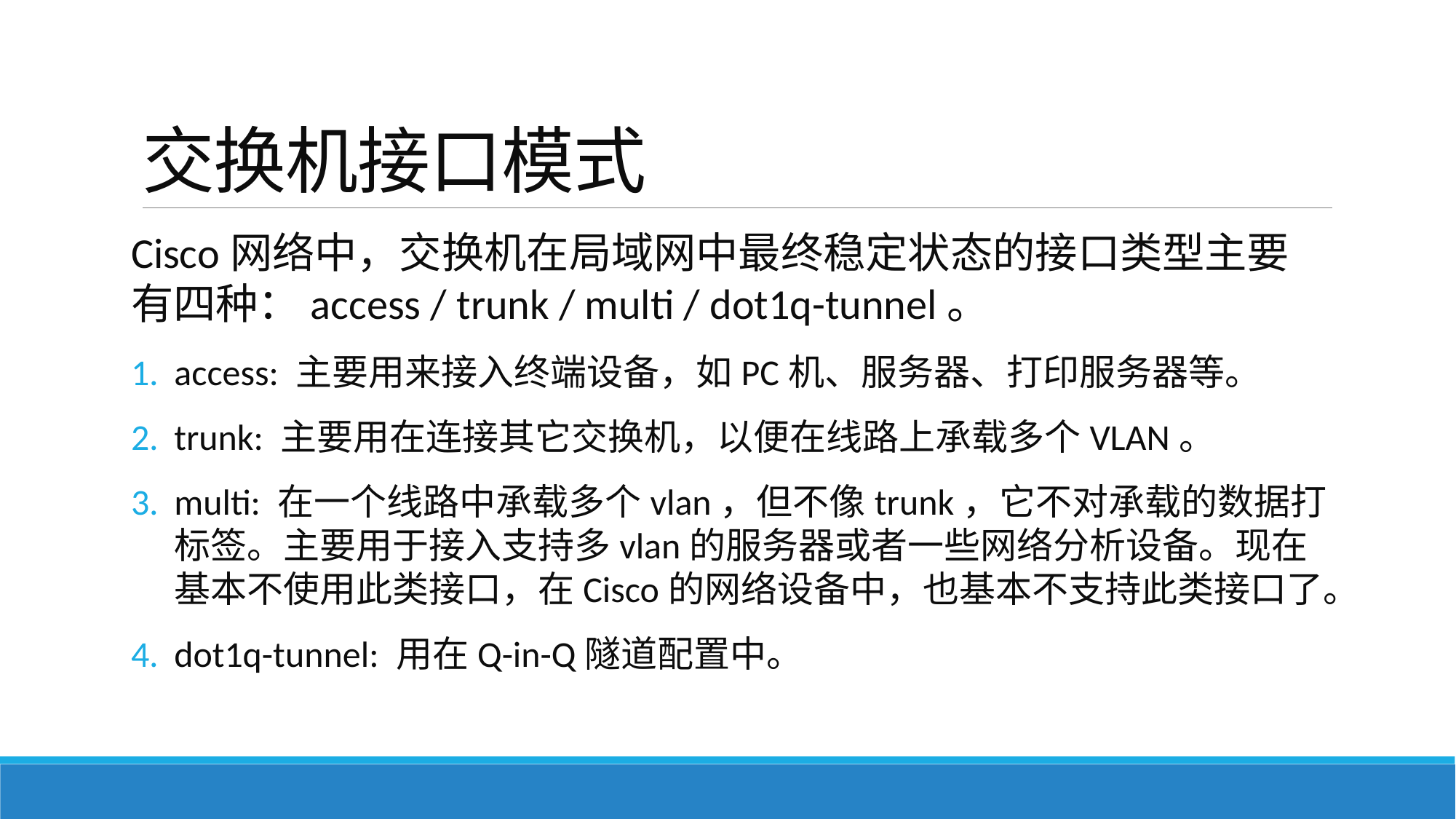

# 交换机接口模式
Cisco网络中，交换机在局域网中最终稳定状态的接口类型主要有四种：access / trunk / multi / dot1q-tunnel。
access: 主要用来接入终端设备，如PC机、服务器、打印服务器等。
trunk: 主要用在连接其它交换机，以便在线路上承载多个VLAN。
multi: 在一个线路中承载多个vlan，但不像trunk，它不对承载的数据打标签。主要用于接入支持多vlan的服务器或者一些网络分析设备。现在基本不使用此类接口，在Cisco的网络设备中，也基本不支持此类接口了。
dot1q-tunnel: 用在Q-in-Q隧道配置中。